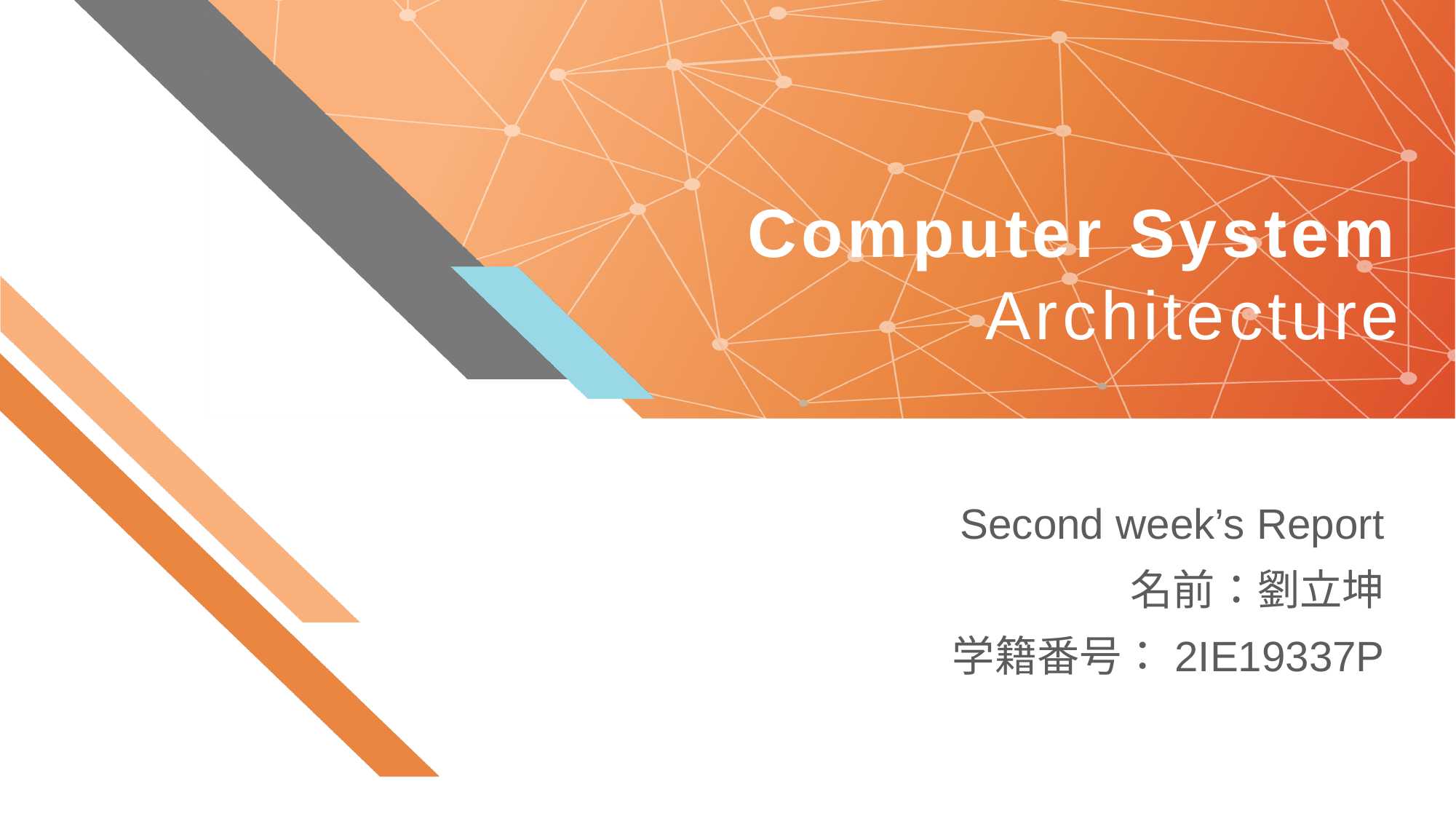

# Computer System Architecture
Second week’s Report
名前：劉立坤
学籍番号：2IE19337P